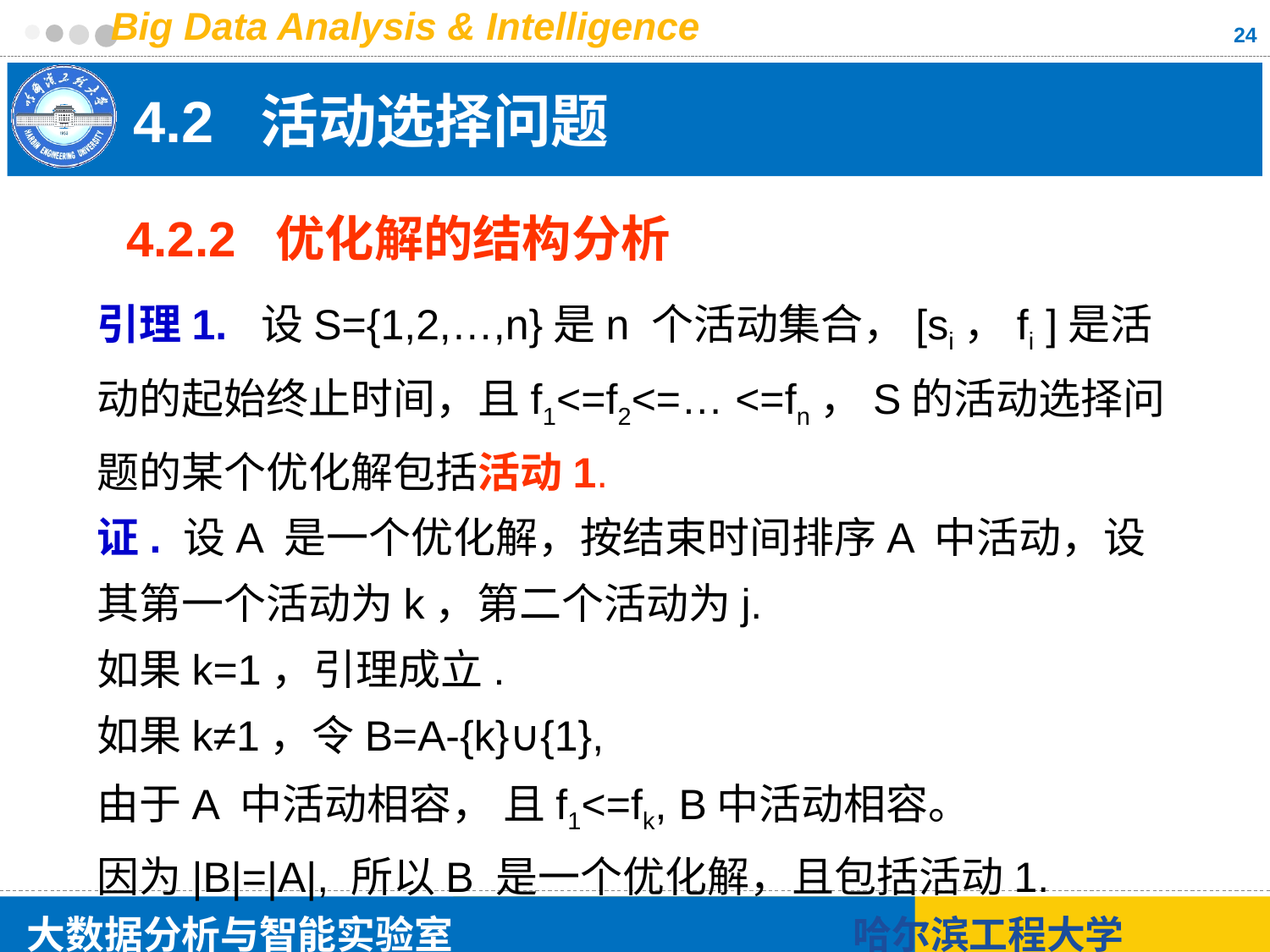

24
# 4.2  活动选择问题
4.2.2  优化解的结构分析
引理1.  设S={1,2,…,n}是n 个活动集合，[si，fi ]是活动的起始终止时间，且f1<=f2<=… <=fn，S的活动选择问题的某个优化解包括活动1.
证. 设A 是一个优化解，按结束时间排序A 中活动，设其第一个活动为k，第二个活动为j.
如果k=1，引理成立.
如果k≠1，令B=A-{k}∪{1},
由于A 中活动相容， 且f1<=fk, B中活动相容。
因为|B|=|A|, 所以B 是一个优化解，且包括活动1.